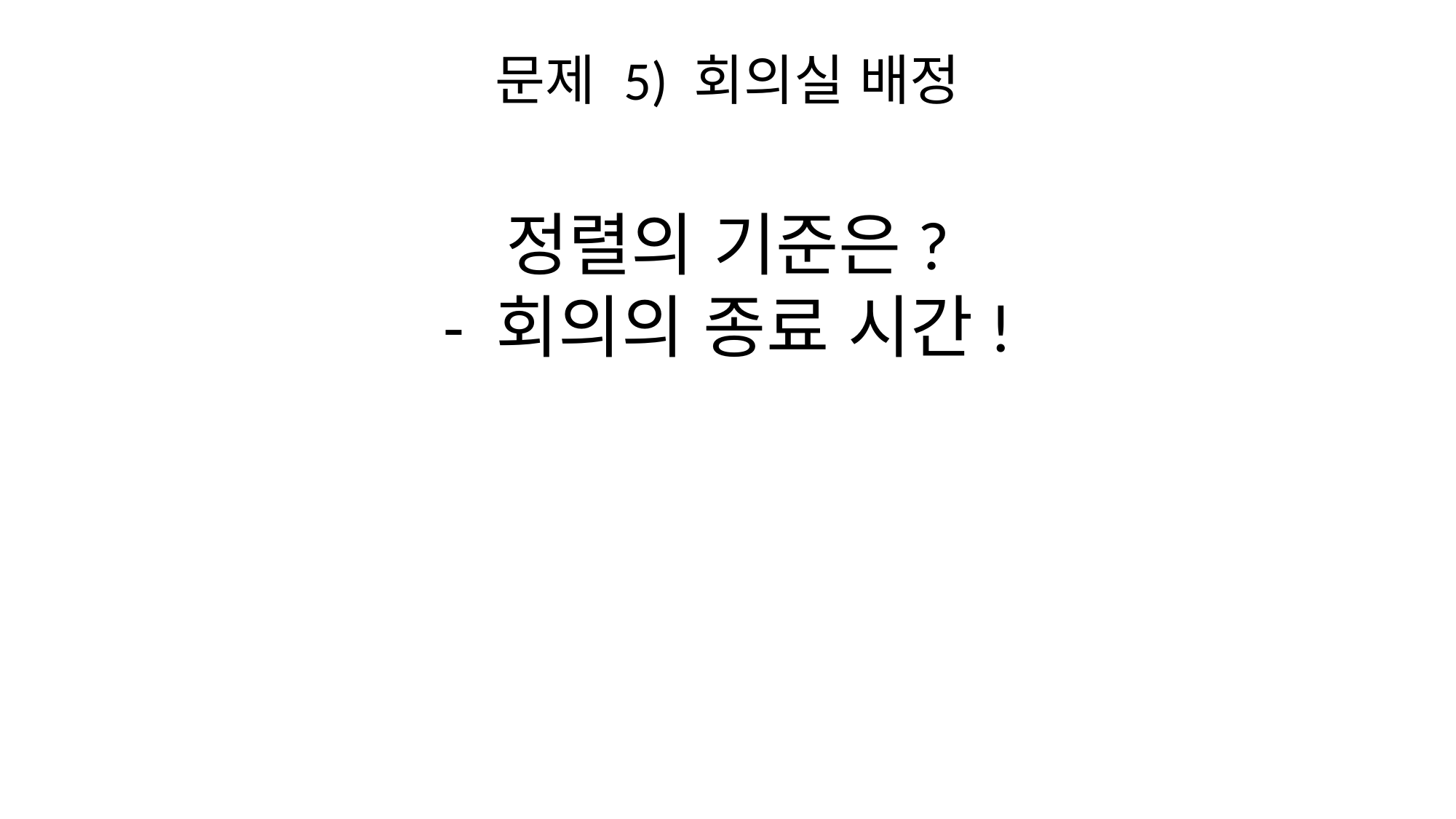

# 문제 5) 회의실 배정
정렬의 기준은?
- 회의의 종료 시간!